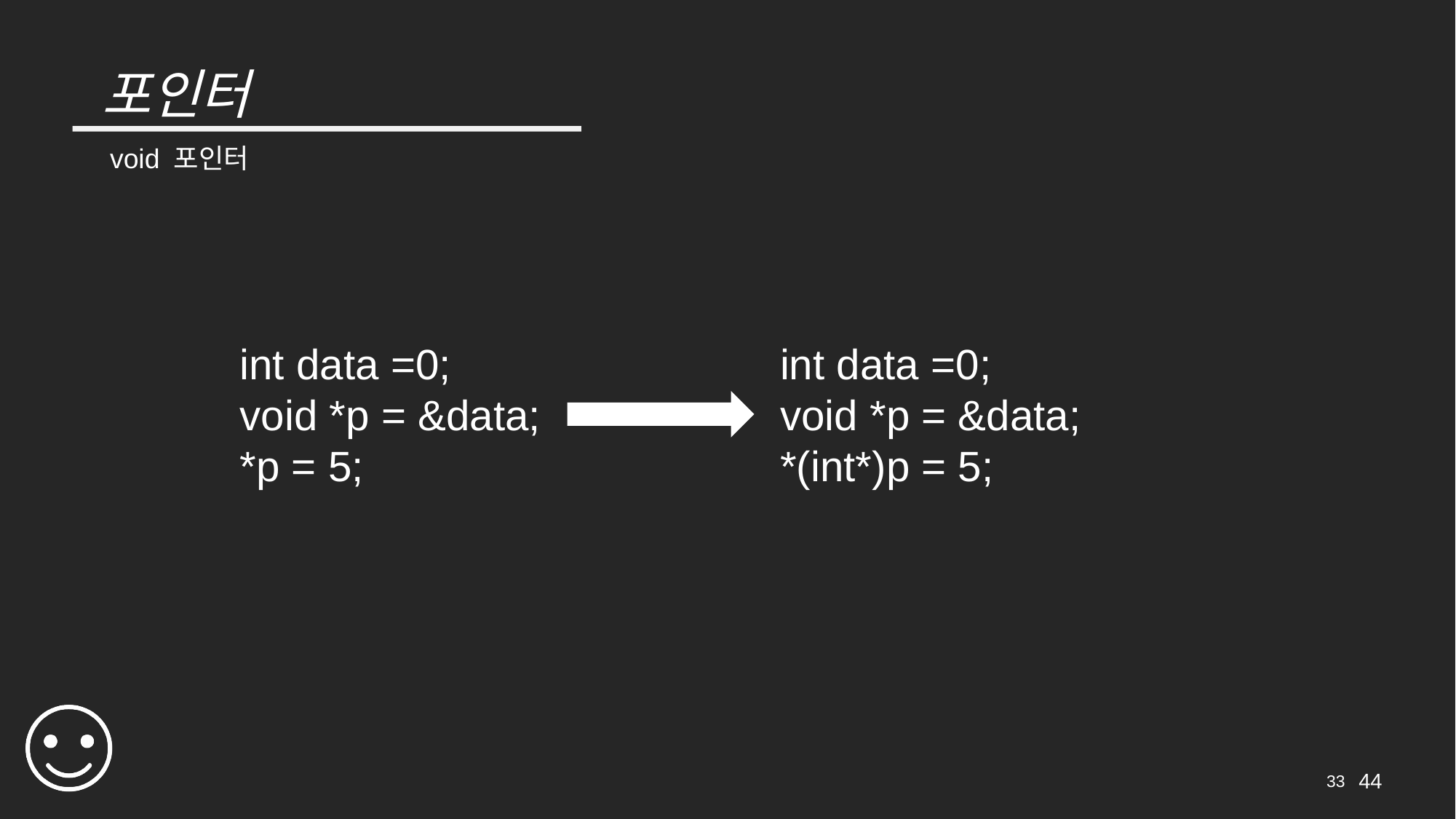

# 포인터

void 포인터
int data =0;
void *p = &data;
*(int*)p = 5;
int data =0;
void *p = &data;
*p = 5;

33